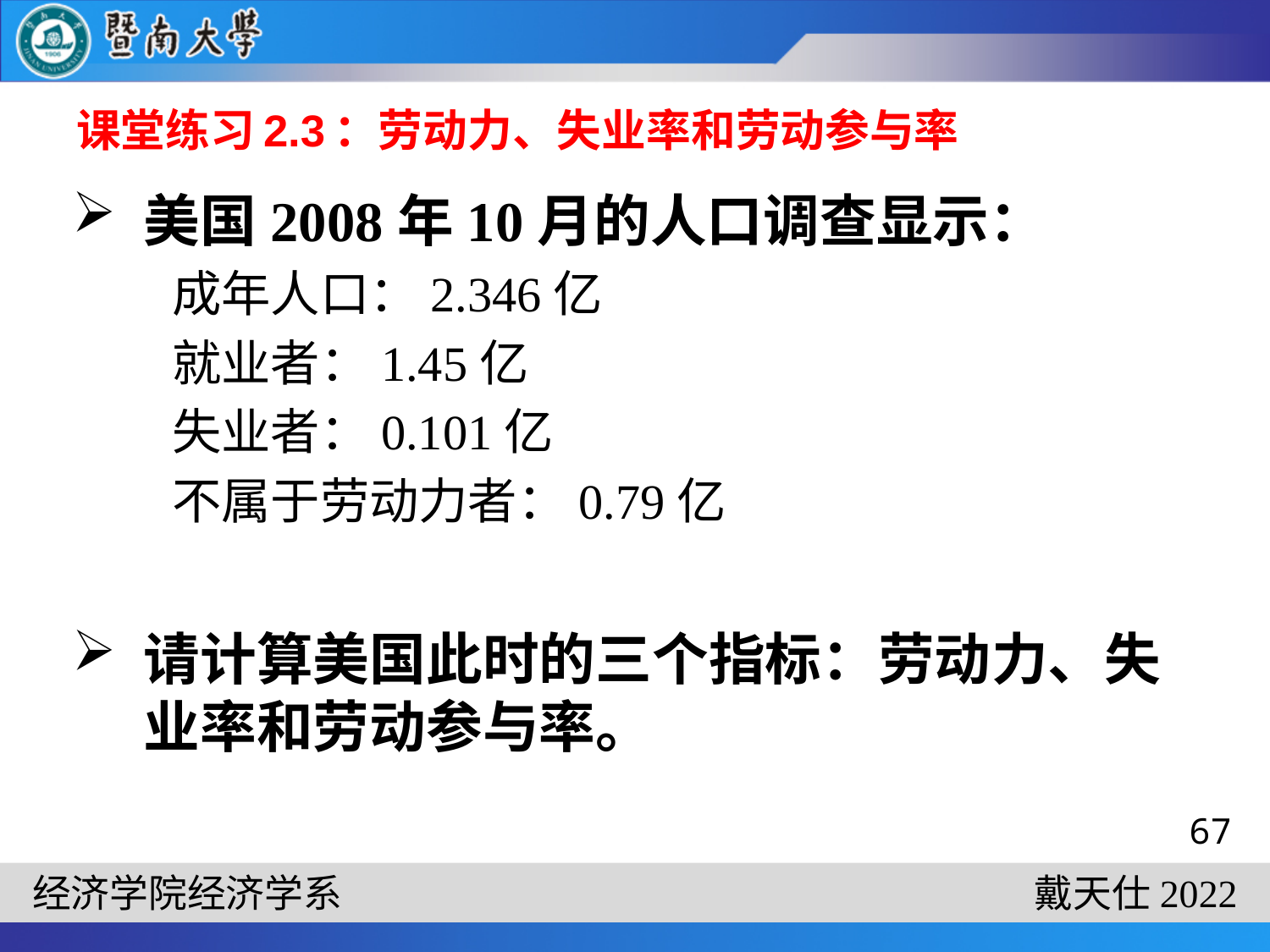

# 课堂练习2.3：劳动力、失业率和劳动参与率
美国2008年10月的人口调查显示：
成年人口：2.346亿
就业者：1.45亿
失业者：0.101亿
不属于劳动力者：0.79亿

请计算美国此时的三个指标：劳动力、失业率和劳动参与率。
67